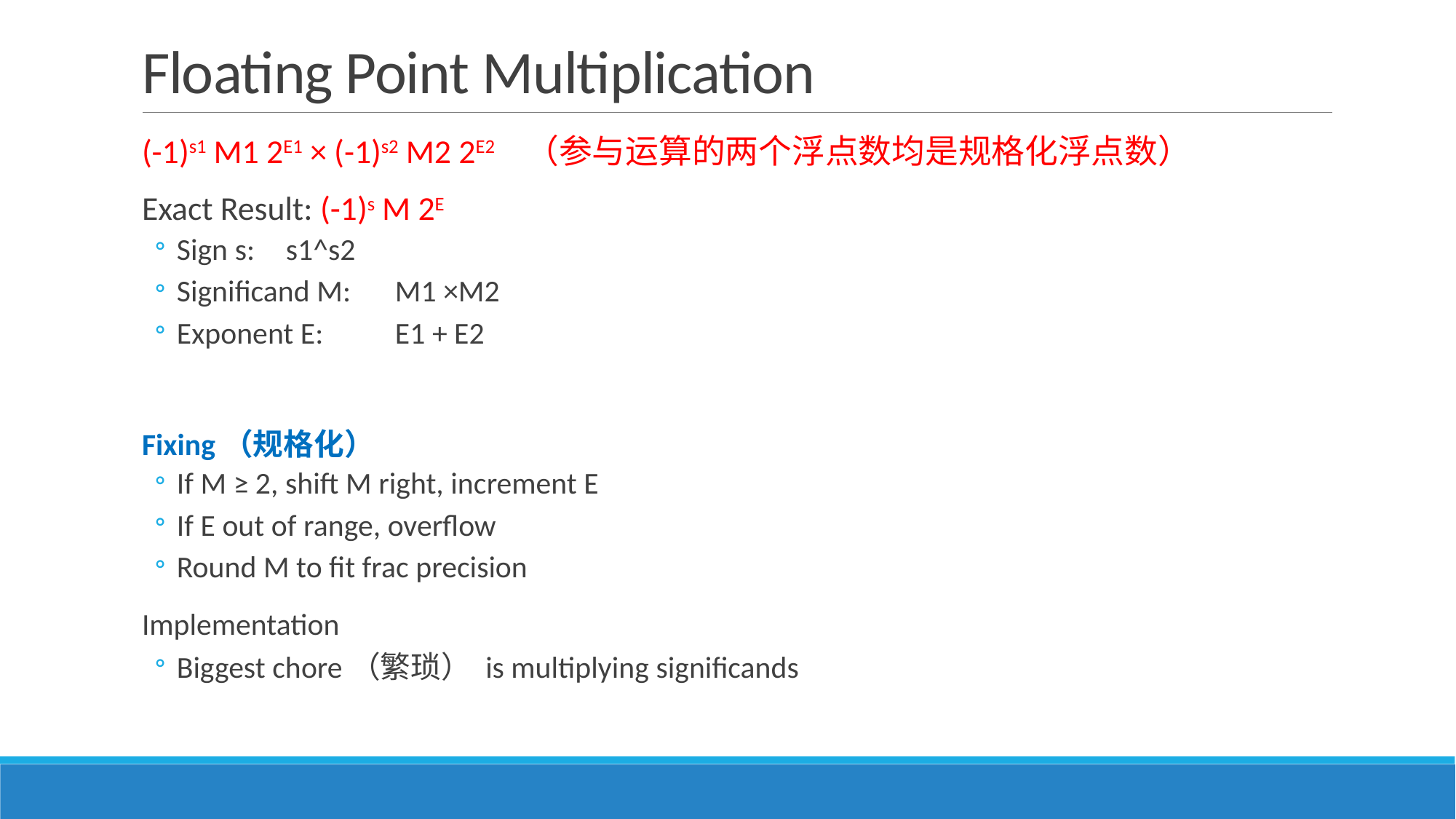

# Floating Point Multiplication
(-1)s1 M1 2E1 × (-1)s2 M2 2E2      （参与运算的两个浮点数均是规格化浮点数）
Exact Result: (-1)s M 2E
Sign s:	s1^s2
Significand M:	M1 ×M2
Exponent E:	E1 + E2

Fixing（规格化）
If M ≥ 2, shift M right, increment E
If E out of range, overflow
Round M to fit frac precision
Implementation
Biggest chore（繁琐） is multiplying significands